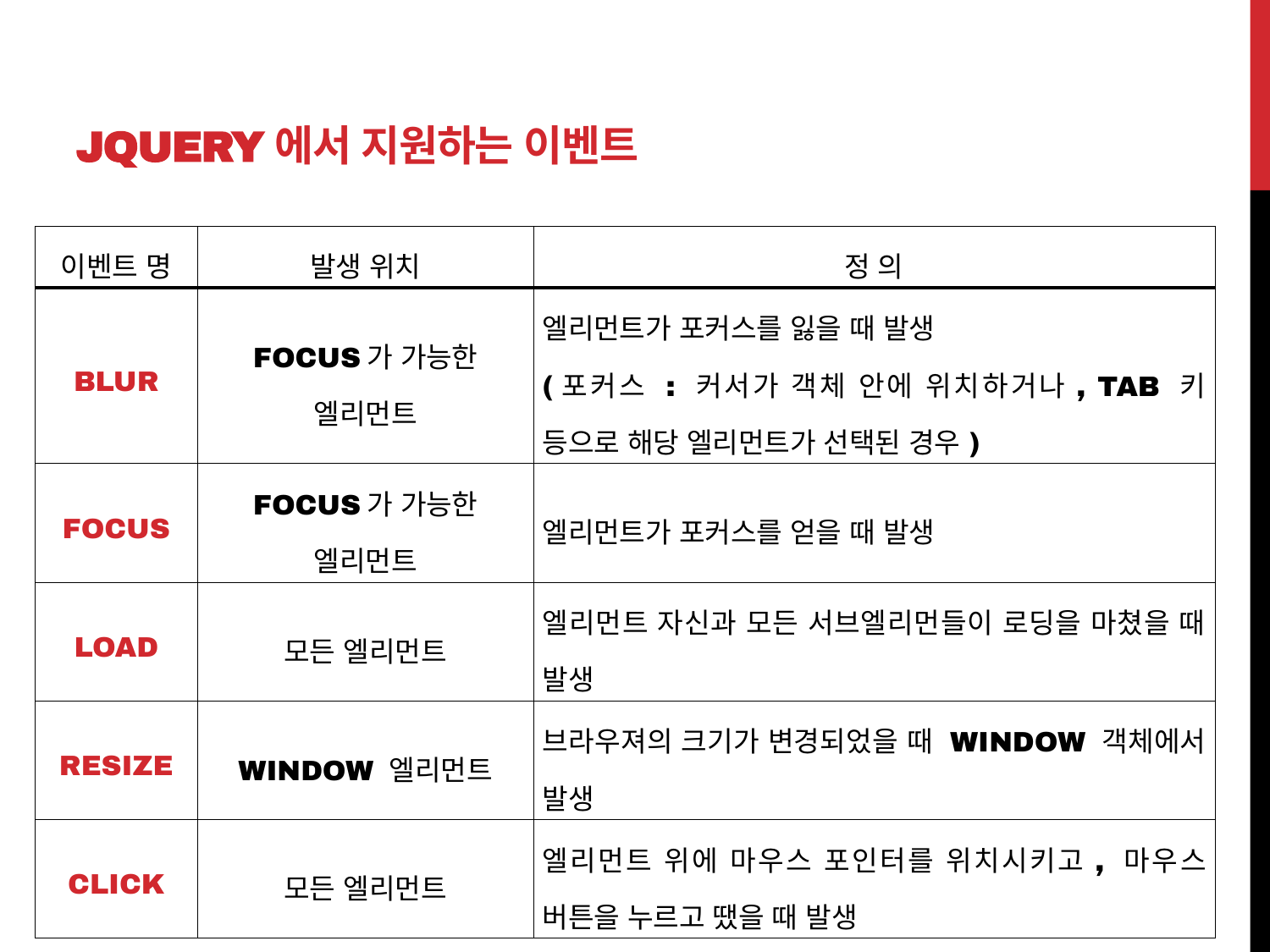

# jQuery에서 지원하는 이벤트
| 이벤트 명 | 발생 위치 | 정 의 |
| --- | --- | --- |
| blur | focus가 가능한 엘리먼트 | 엘리먼트가 포커스를 잃을 때 발생 (포커스 : 커서가 객체 안에 위치하거나, tab 키 등으로 해당 엘리먼트가 선택된 경우) |
| focus | focus가 가능한 엘리먼트 | 엘리먼트가 포커스를 얻을 때 발생 |
| load | 모든 엘리먼트 | 엘리먼트 자신과 모든 서브엘리먼들이 로딩을 마쳤을 때 발생 |
| resize | window 엘리먼트 | 브라우져의 크기가 변경되었을 때 window 객체에서 발생 |
| click | 모든 엘리먼트 | 엘리먼트 위에 마우스 포인터를 위치시키고, 마우스 버튼을 누르고 땠을 때 발생 |